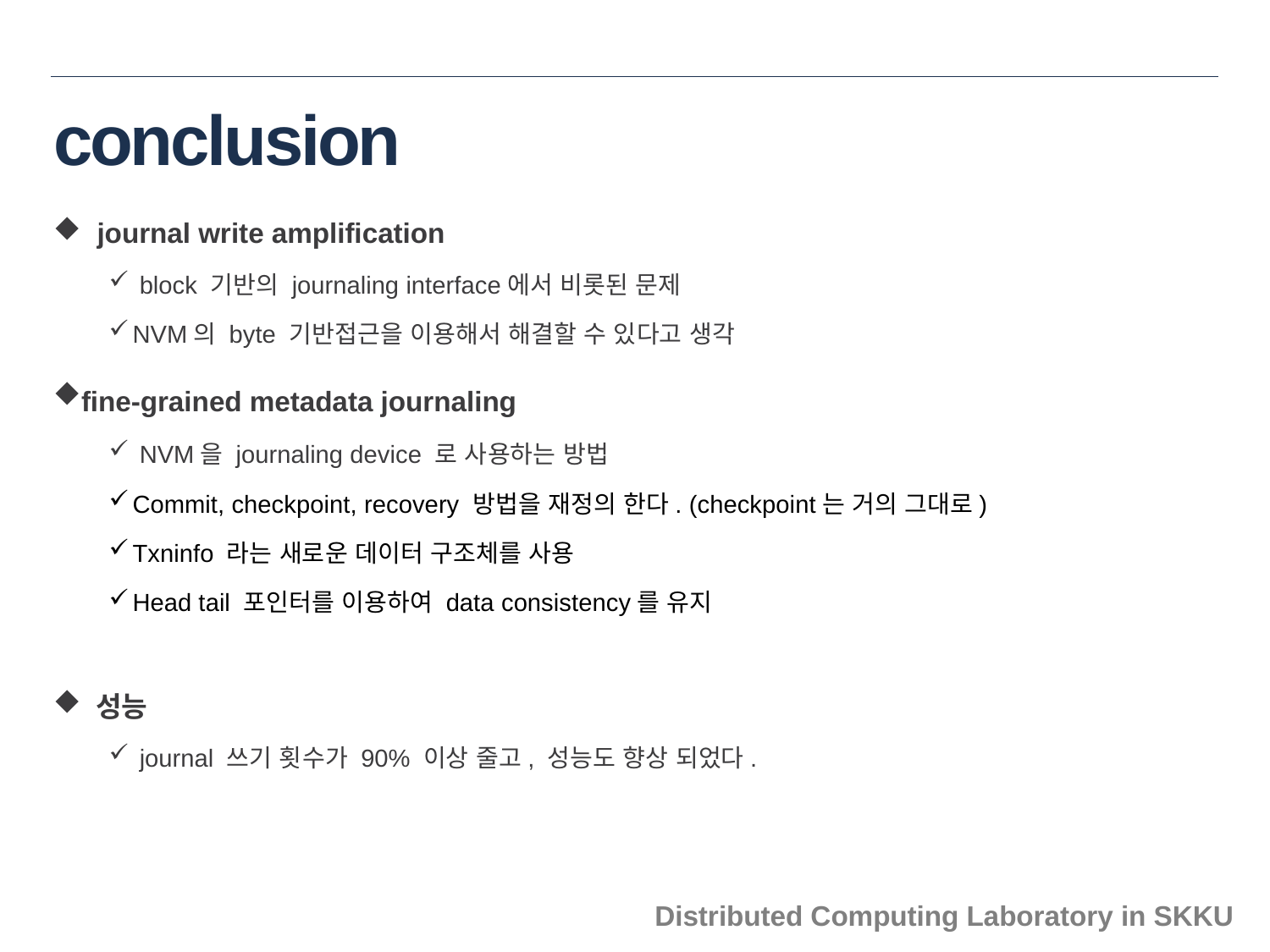

# conclusion
  journal write amplification
 block 기반의 journaling interface에서 비롯된 문제
NVM의 byte 기반접근을 이용해서 해결할 수 있다고 생각
fine-grained metadata journaling
 NVM을 journaling device 로 사용하는 방법
Commit, checkpoint, recovery 방법을 재정의 한다. (checkpoint는 거의 그대로)
Txninfo 라는 새로운 데이터 구조체를 사용
Head tail 포인터를 이용하여 data consistency를 유지

 성능
 journal 쓰기 횟수가 90% 이상 줄고, 성능도 향상 되었다.
Distributed Computing Laboratory in SKKU